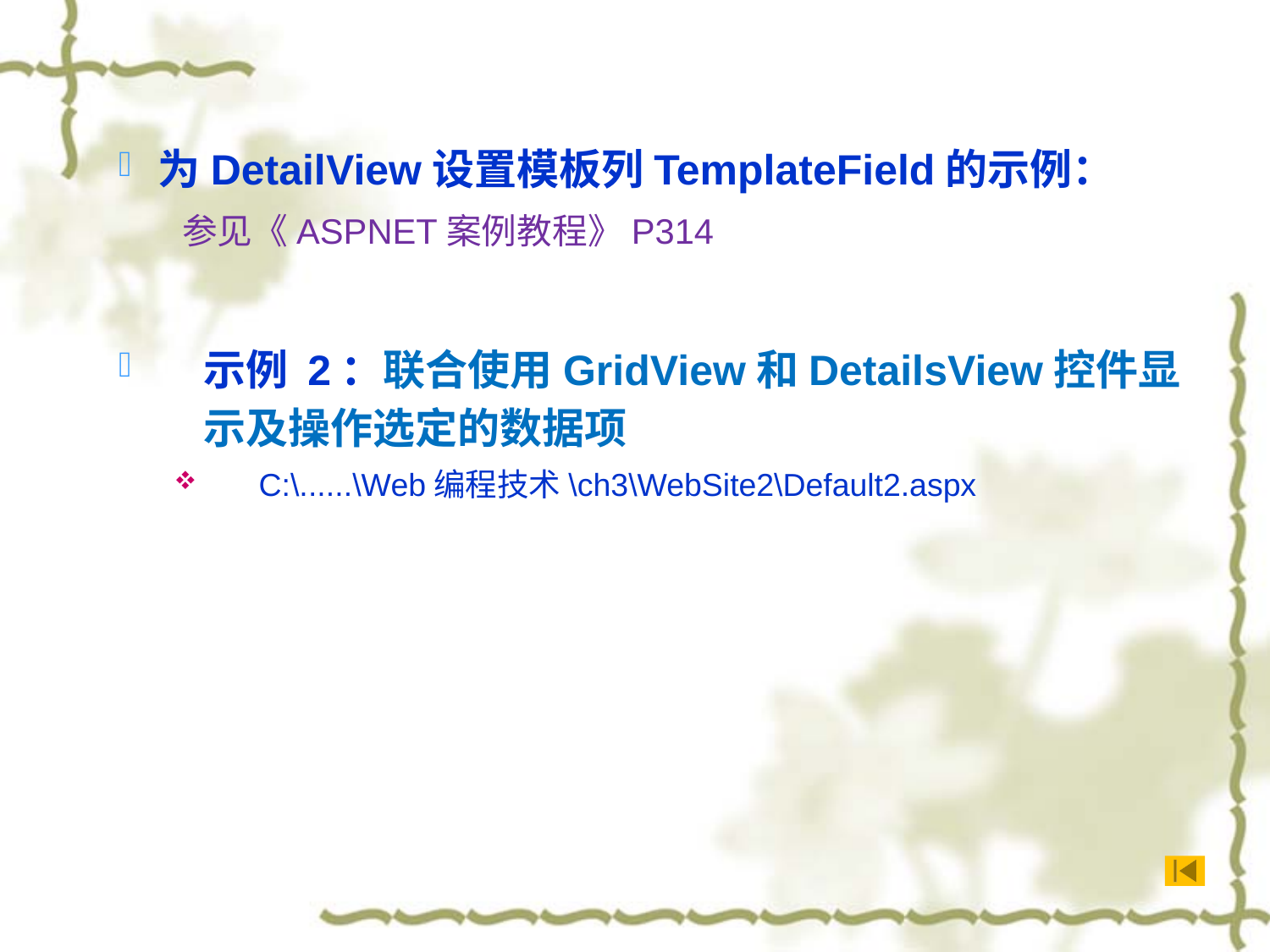

为DetailView设置模板列TemplateField的示例：
参见《ASPNET案例教程》P314

示例 2：联合使用GridView和DetailsView控件显示及操作选定的数据项
C:\......\Web编程技术\ch3\WebSite2\Default2.aspx